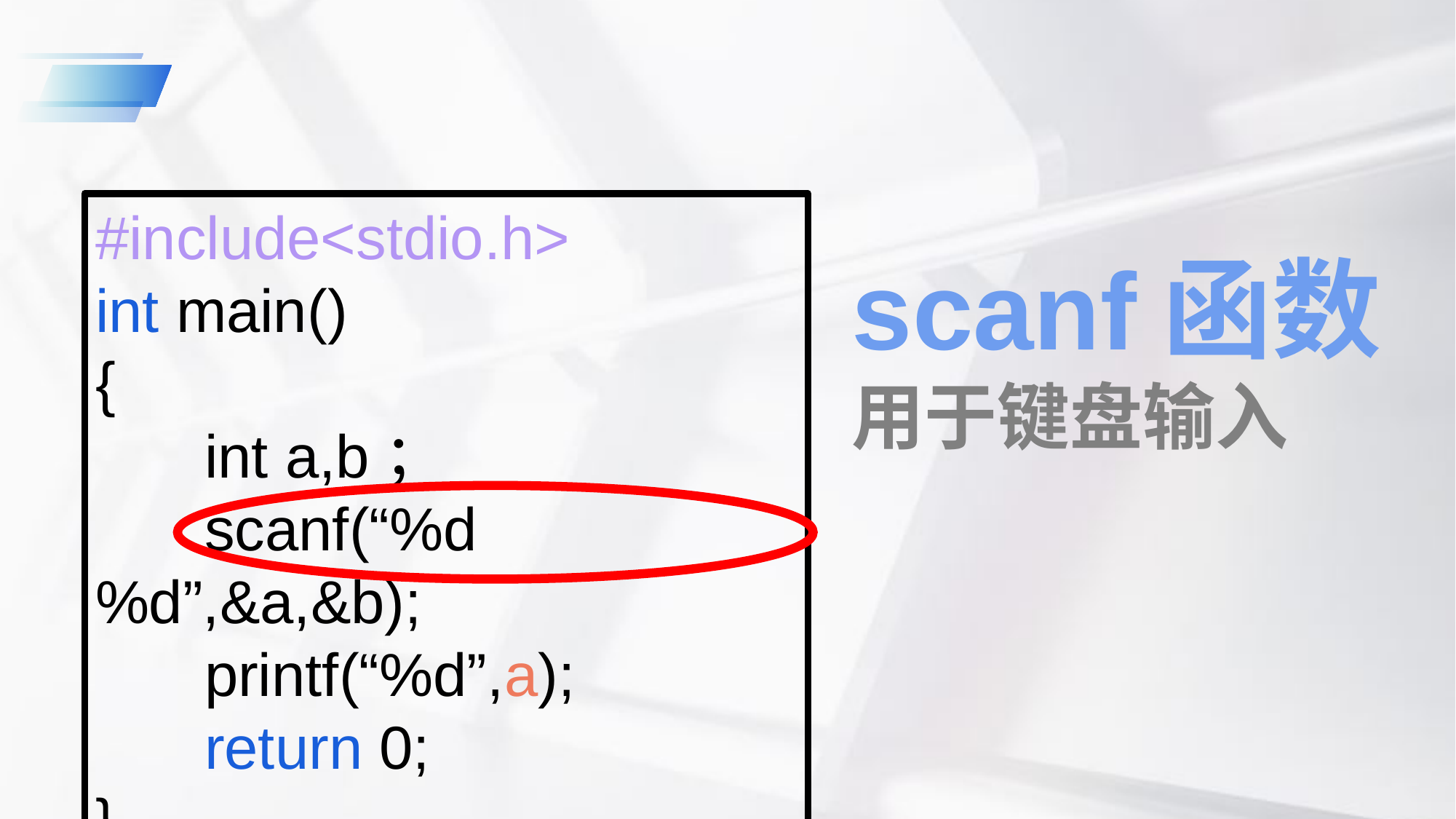

#include<stdio.h>
int main()
{
	int a,b；
	scanf(“%d%d”,&a,&b);
	printf(“%d”,a);
	return 0;
}
scanf函数
用于键盘输入